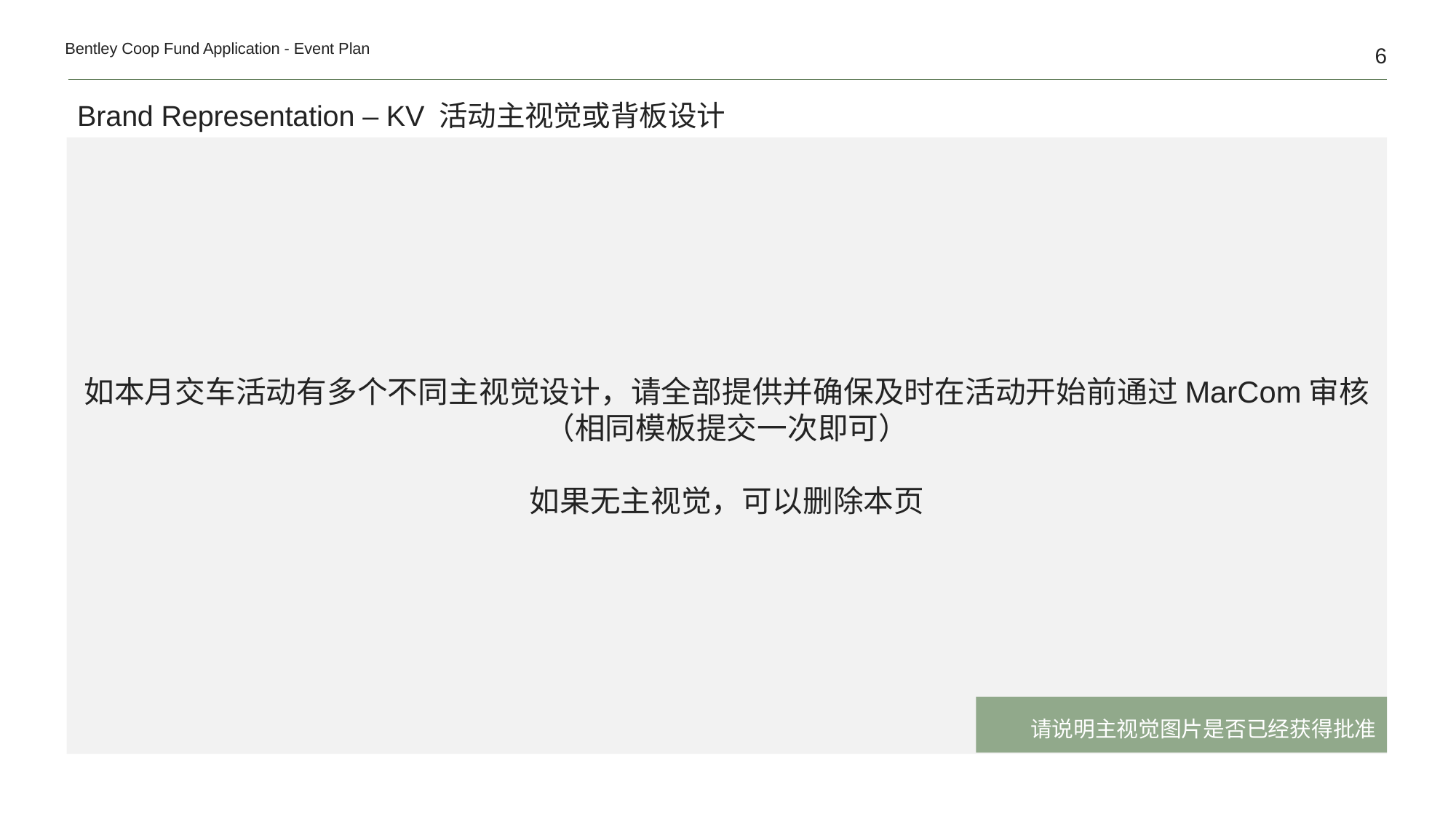

6
Bentley Coop Fund Application - Event Plan
Brand Representation – KV 活动主视觉或背板设计
如本月交车活动有多个不同主视觉设计，请全部提供并确保及时在活动开始前通过MarCom审核
（相同模板提交一次即可）

如果无主视觉，可以删除本页
请说明主视觉图片是否已经获得批准